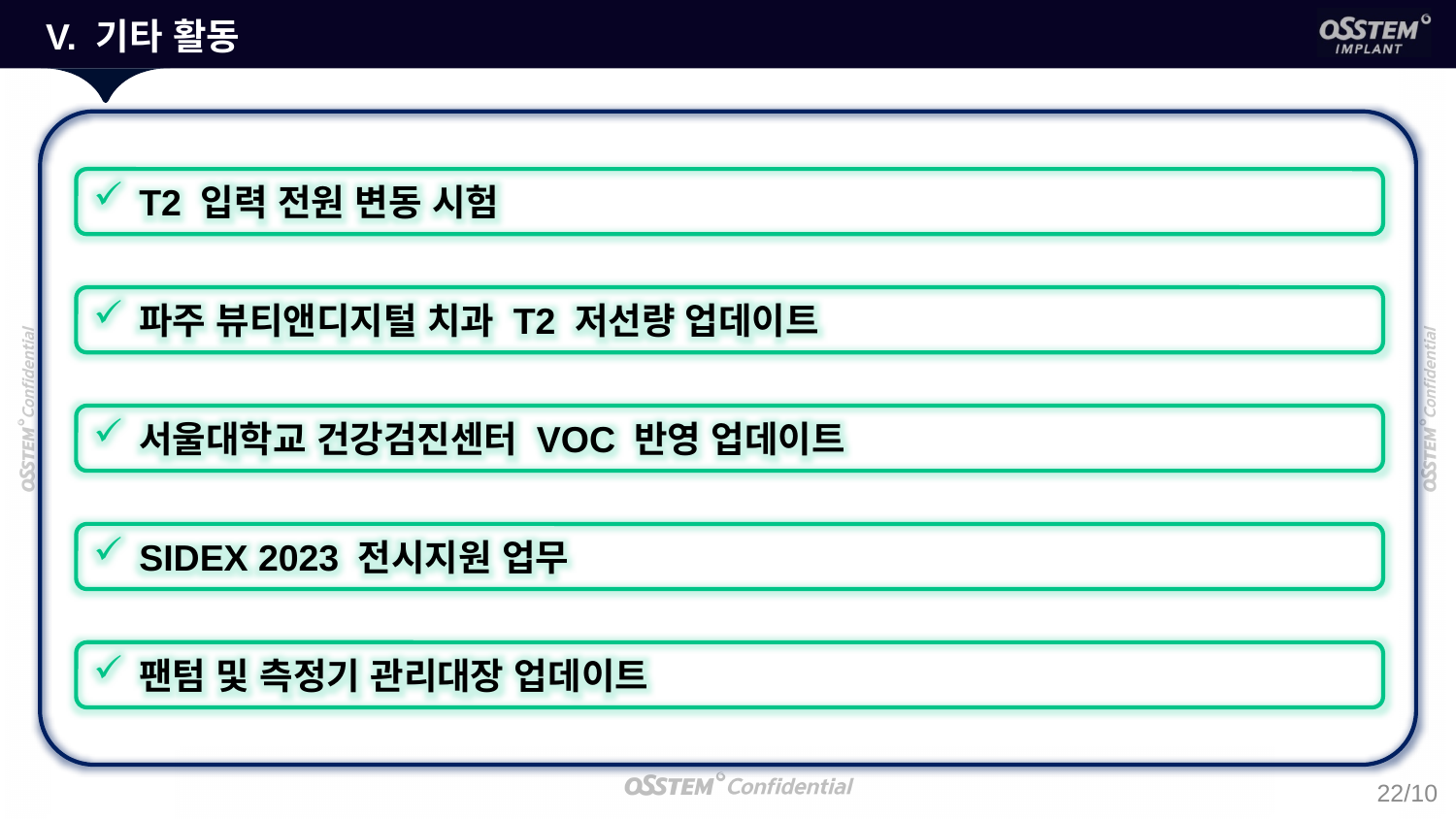

V. 기타 활동

T2 입력 전원 변동 시험
파주 뷰티앤디지털 치과 T2 저선량 업데이트
서울대학교 건강검진센터 VOC 반영 업데이트
SIDEX 2023 전시지원 업무
팬텀 및 측정기 관리대장 업데이트